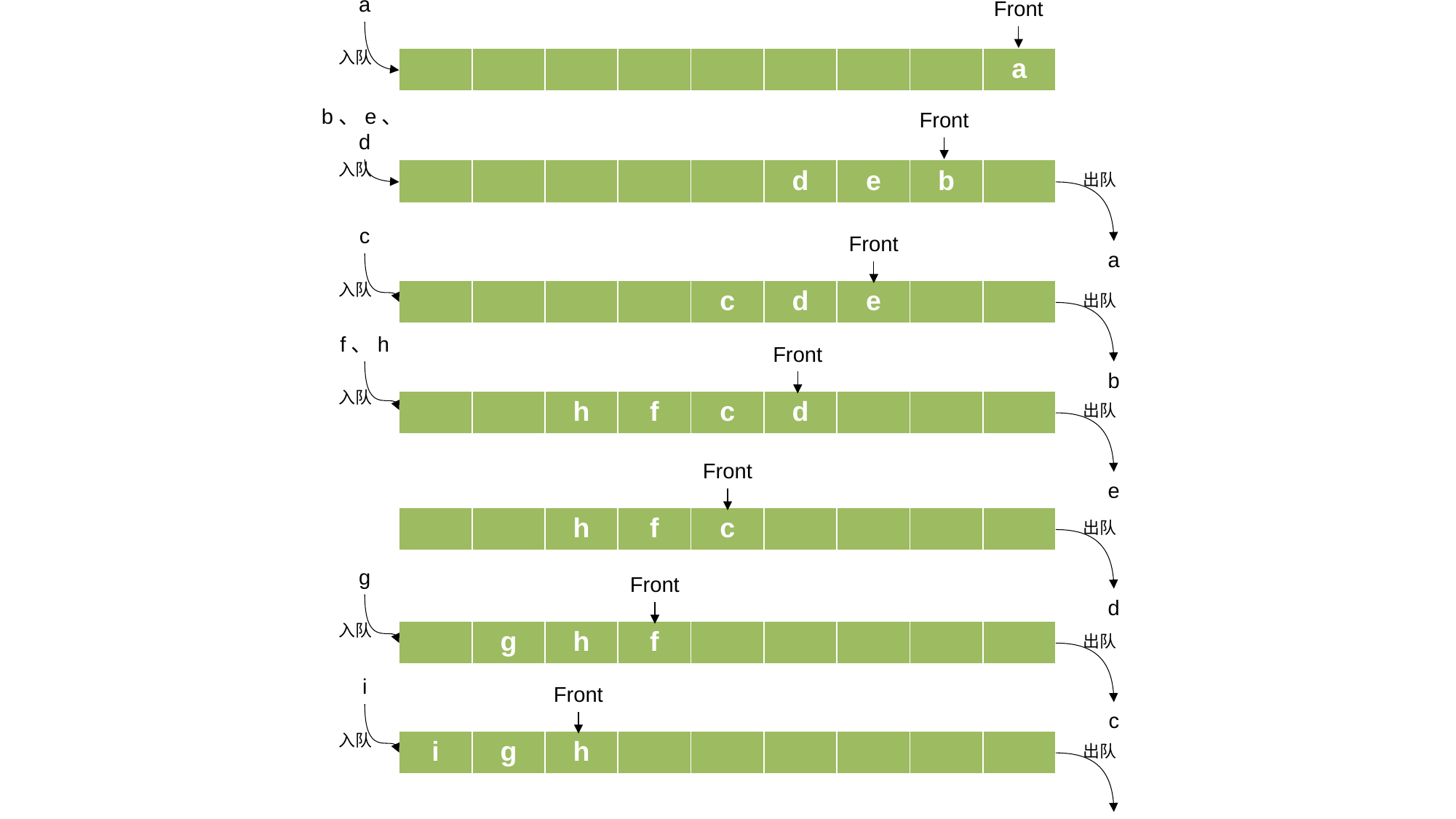

a
Front
入队
|  |  |  |  |  |  |  |  | a |
| --- | --- | --- | --- | --- | --- | --- | --- | --- |

b、e、d
Front
入队
|  |  |  |  |  | d | e | b |  |
| --- | --- | --- | --- | --- | --- | --- | --- | --- |
出队
c
Front
a
入队
|  |  |  |  | c | d | e |  |  |
| --- | --- | --- | --- | --- | --- | --- | --- | --- |
出队
f、h
Front
b
入队
|  |  | h | f | c | d |  |  |  |
| --- | --- | --- | --- | --- | --- | --- | --- | --- |
出队
Front
e
|  |  | h | f | c |  |  |  |  |
| --- | --- | --- | --- | --- | --- | --- | --- | --- |
出队
g
Front
d
入队
|  | g | h | f |  |  |  |  |  |
| --- | --- | --- | --- | --- | --- | --- | --- | --- |
出队
i
Front
c
入队
| i | g | h |  |  |  |  |  |  |
| --- | --- | --- | --- | --- | --- | --- | --- | --- |
出队
f